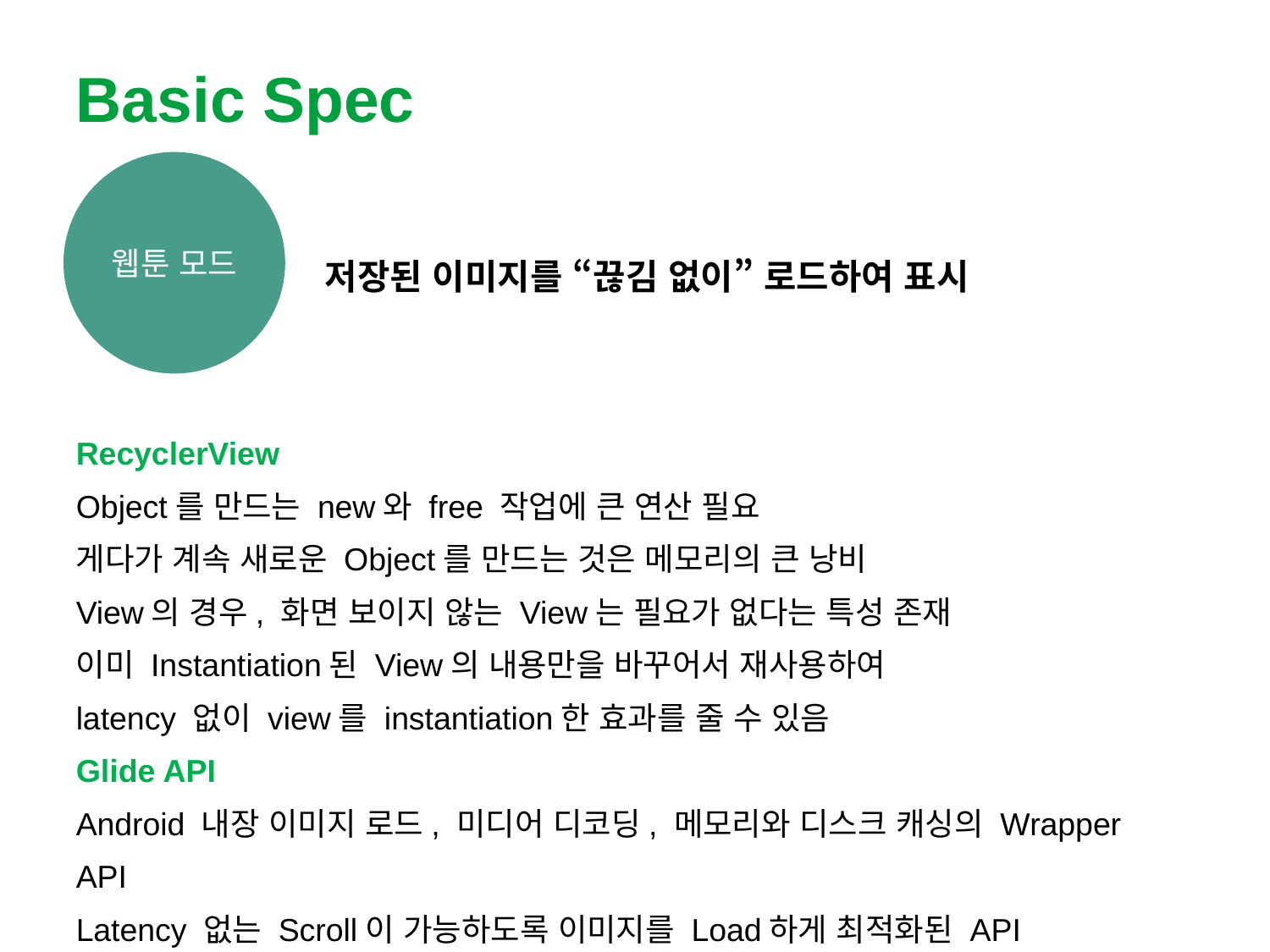

# Basic Spec
웹툰 모드
저장된 이미지를 “끊김 없이” 로드하여 표시
RecyclerView
Object를 만드는 new와 free 작업에 큰 연산 필요
게다가 계속 새로운 Object를 만드는 것은 메모리의 큰 낭비
View의 경우, 화면 보이지 않는 View는 필요가 없다는 특성 존재
이미 Instantiation된 View의 내용만을 바꾸어서 재사용하여
latency 없이 view를 instantiation한 효과를 줄 수 있음
Glide API
Android 내장 이미지 로드, 미디어 디코딩, 메모리와 디스크 캐싱의 Wrapper API
Latency 없는 Scroll이 가능하도록 이미지를 Load하게 최적화된 API